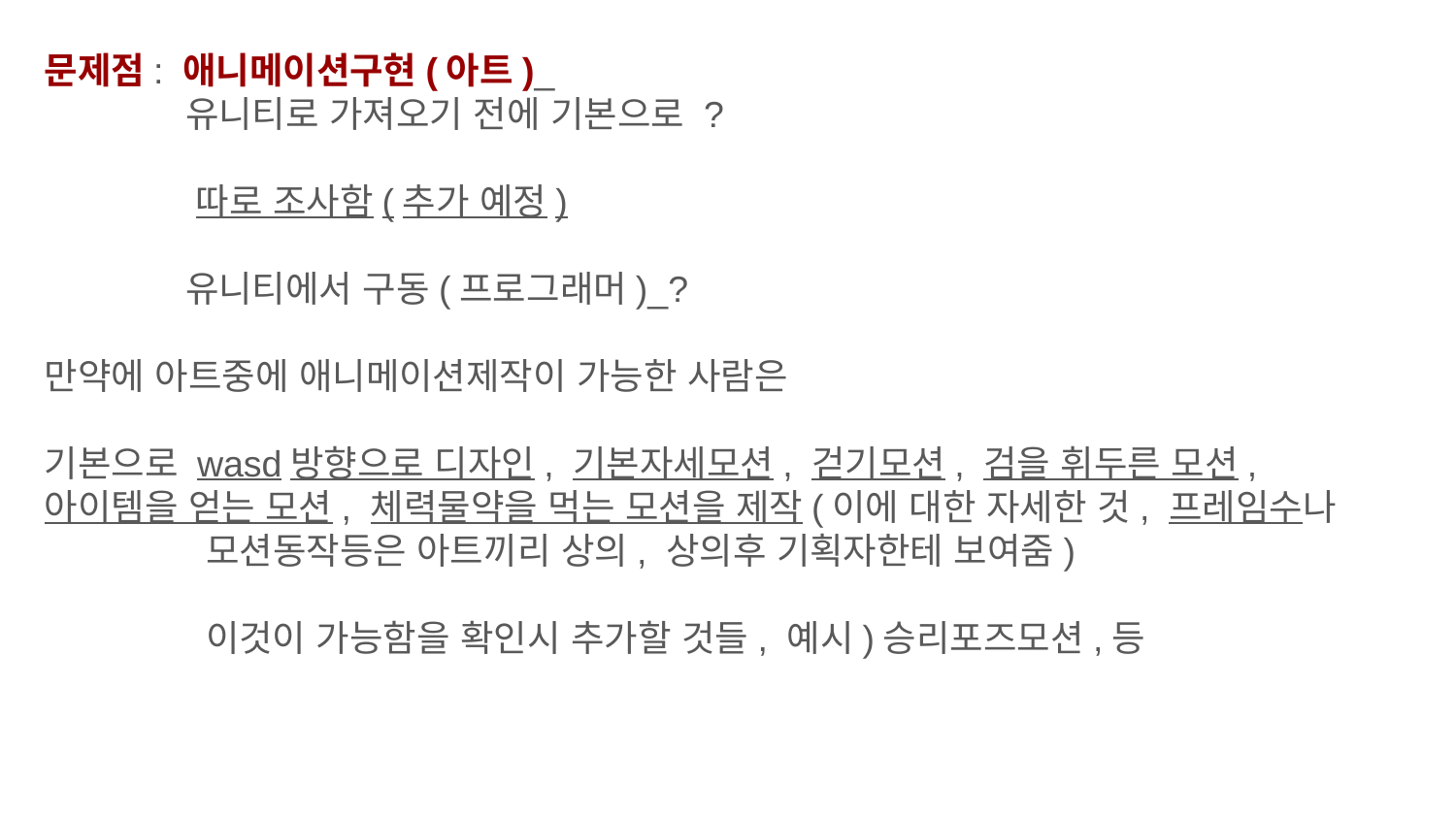

문제점: 애니메이션구현(아트)_
             유니티로 가져오기 전에 기본으로 ?

              따로 조사함(추가 예정)

             유니티에서 구동(프로그래머)_?

만약에 아트중에 애니메이션제작이 가능한 사람은

기본으로 wasd방향으로 디자인, 기본자세모션, 걷기모션, 검을 휘두른 모션, 아이템을 얻는 모션, 체력물약을 먹는 모션을 제작(이에 대한 자세한 것, 프레임수나
               모션동작등은 아트끼리 상의, 상의후 기획자한테 보여줌)

               이것이 가능함을 확인시 추가할 것들, 예시)승리포즈모션,등